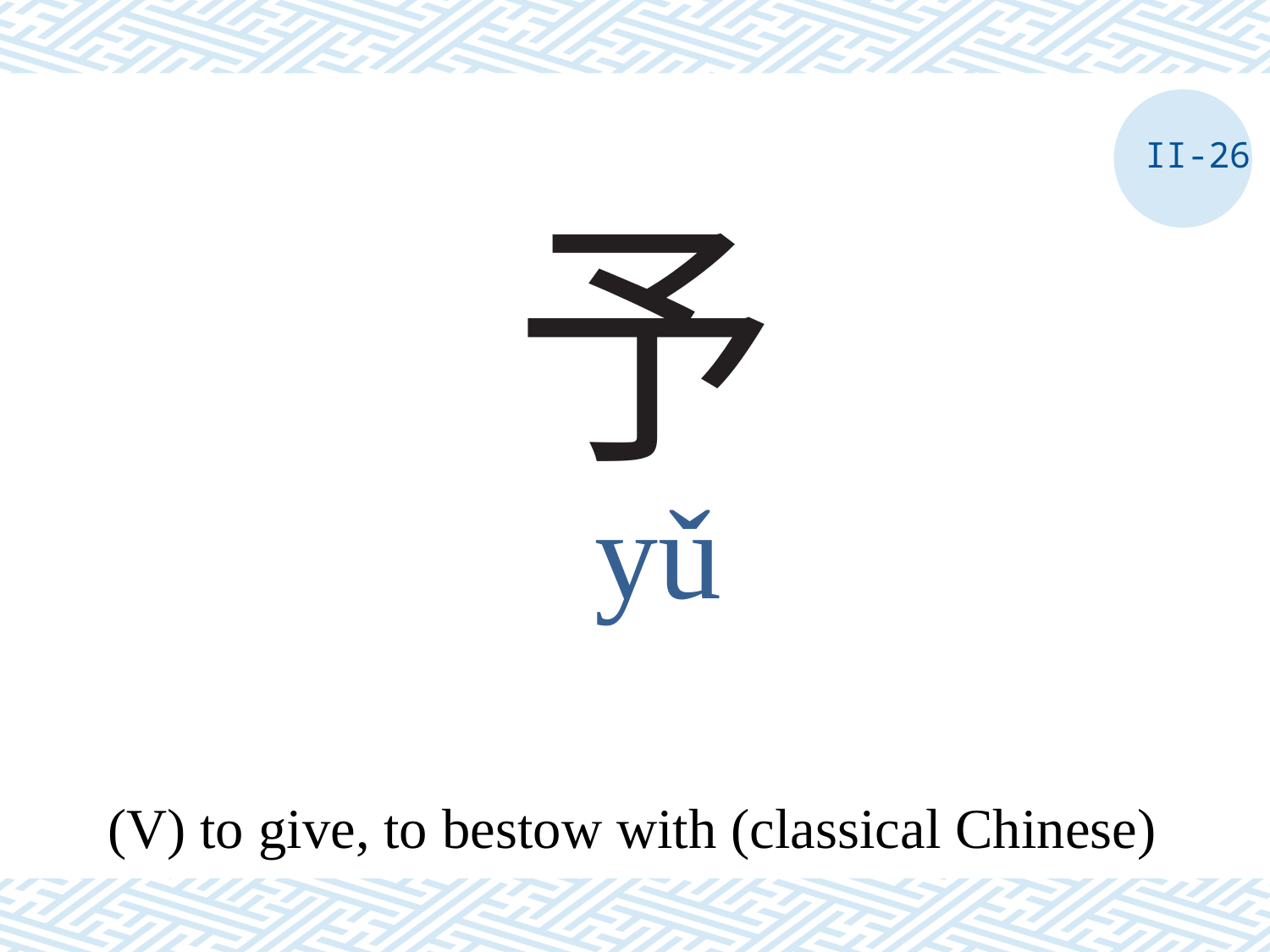

II-26

# 予
yǔ
(V) to give, to bestow with (classical Chinese)